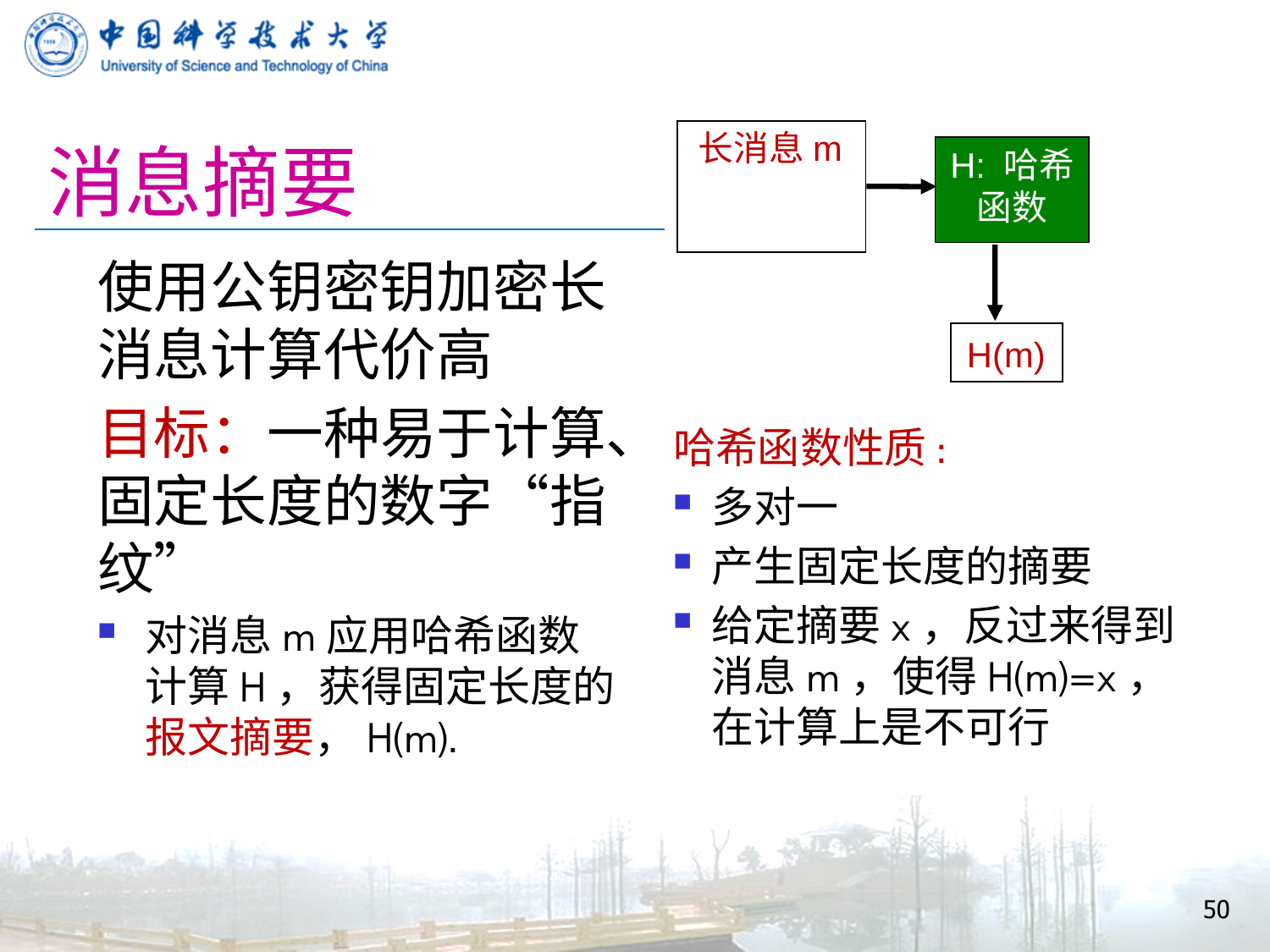

# 消息摘要
长消息m

H: 哈希
函数

使用公钥密钥加密长消息计算代价高
目标：一种易于计算、固定长度的数字“指纹”
对消息m应用哈希函数计算H，获得固定长度的报文摘要，H(m).

H(m)
哈希函数性质:
多对一
产生固定长度的摘要
给定摘要x，反过来得到消息m，使得H(m)=x，在计算上是不可行

50